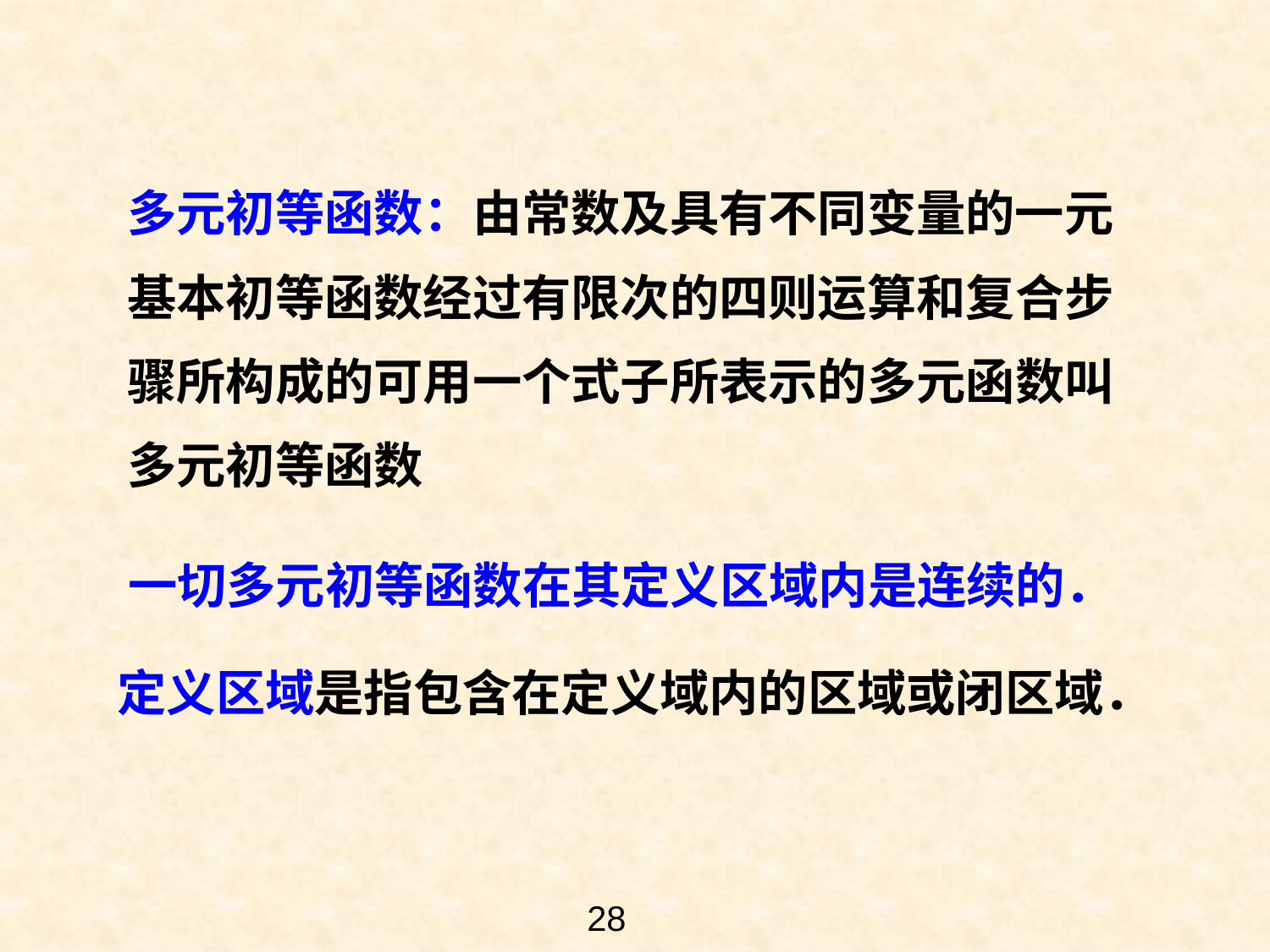

多元初等函数：由常数及具有不同变量的一元
基本初等函数经过有限次的四则运算和复合步
骤所构成的可用一个式子所表示的多元函数叫
多元初等函数

一切多元初等函数在其定义区域内是连续的．
定义区域是指包含在定义域内的区域或闭区域．
28